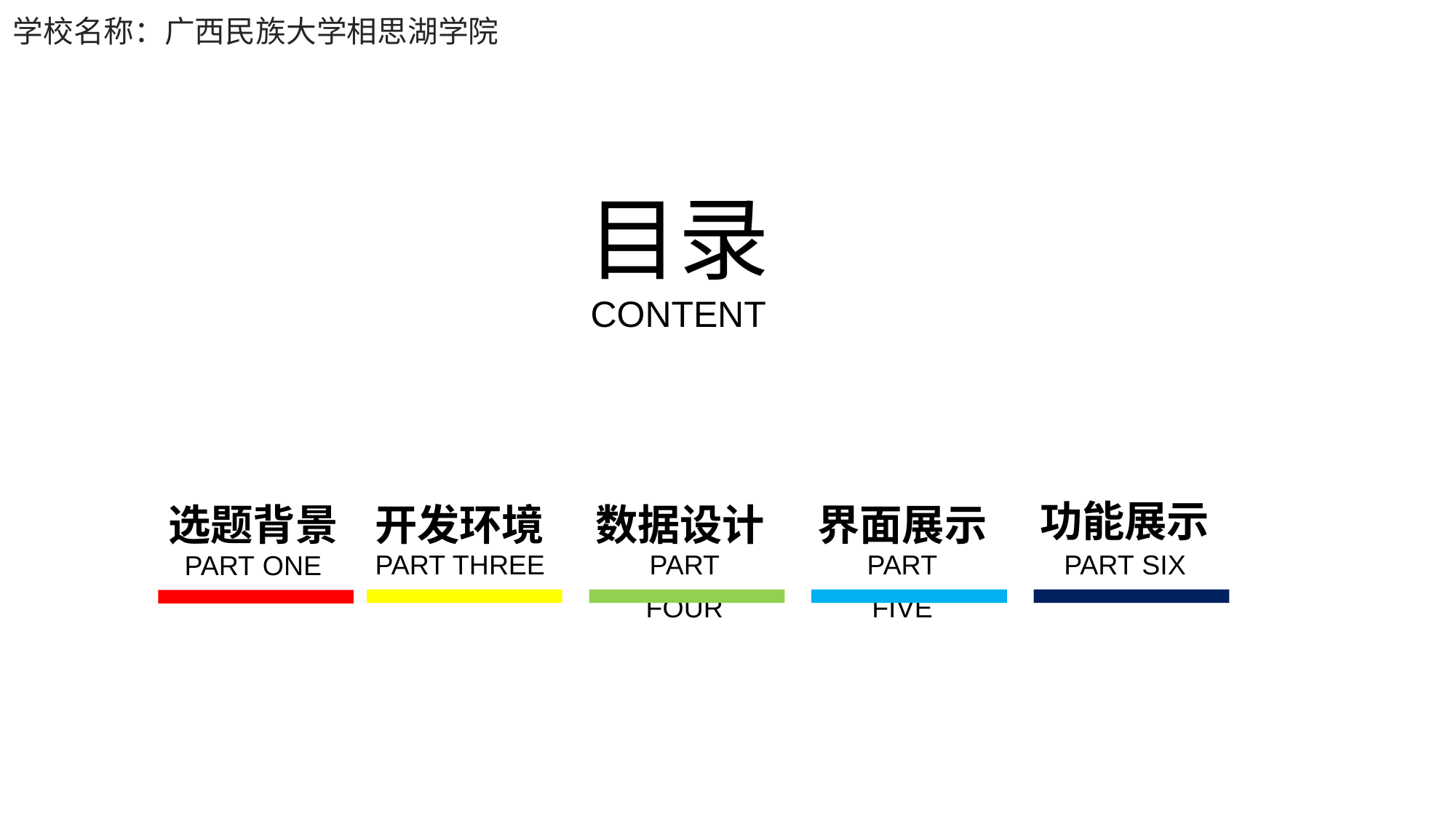

学校名称：广西民族大学相思湖学院
目录
CONTENT
功能展示
开发环境
数据设计
界面展示
选题背景
PART THREE
PART FOUR
PART FIVE
PART SIX
PART ONE